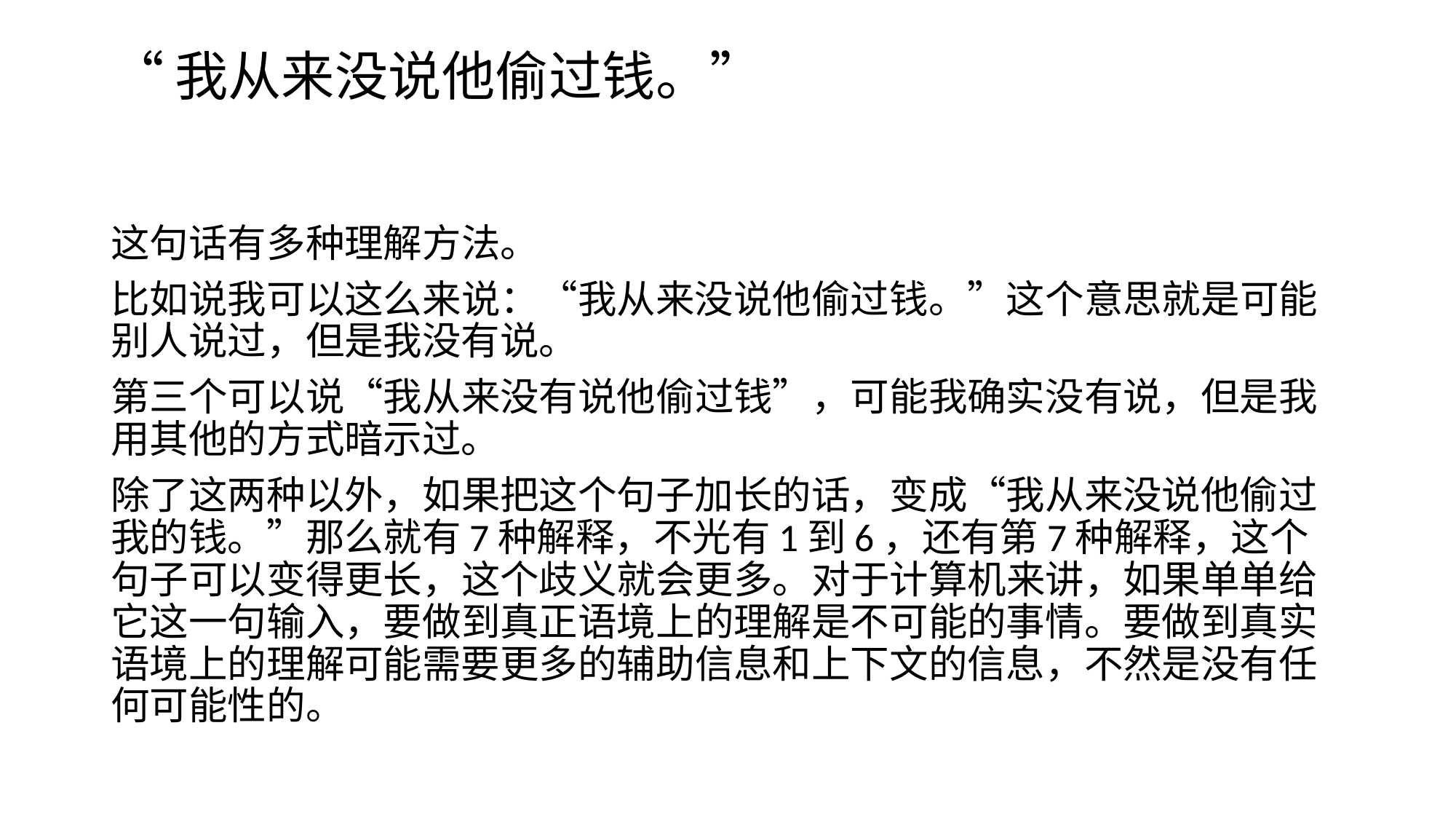

# “我从来没说他偷过钱。”
这句话有多种理解方法。
比如说我可以这么来说：“我从来没说他偷过钱。”这个意思就是可能别人说过，但是我没有说。
第三个可以说“我从来没有说他偷过钱”，可能我确实没有说，但是我用其他的方式暗示过。
除了这两种以外，如果把这个句子加长的话，变成“我从来没说他偷过我的钱。”那么就有7种解释，不光有1到6，还有第7种解释，这个句子可以变得更长，这个歧义就会更多。对于计算机来讲，如果单单给它这一句输入，要做到真正语境上的理解是不可能的事情。要做到真实语境上的理解可能需要更多的辅助信息和上下文的信息，不然是没有任何可能性的。